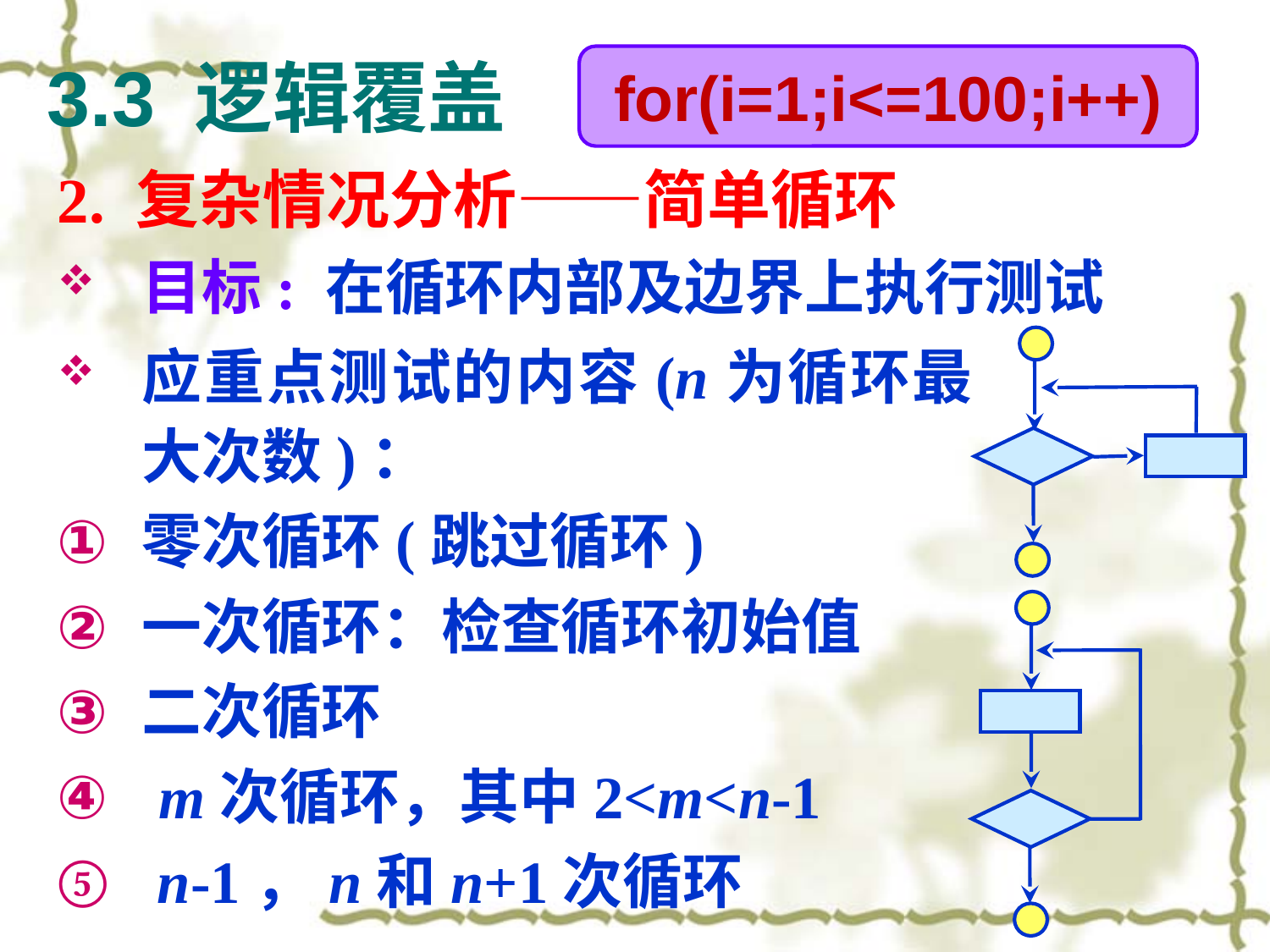

# 3.3 逻辑覆盖
for(i=1;i<=100;i++)
2. 复杂情况分析——简单循环
目标: 在循环内部及边界上执行测试
应重点测试的内容(n为循环最大次数)：
零次循环(跳过循环)
一次循环：检查循环初始值
二次循环
 m次循环，其中2<m<n-1
 n-1，n和n+1次循环